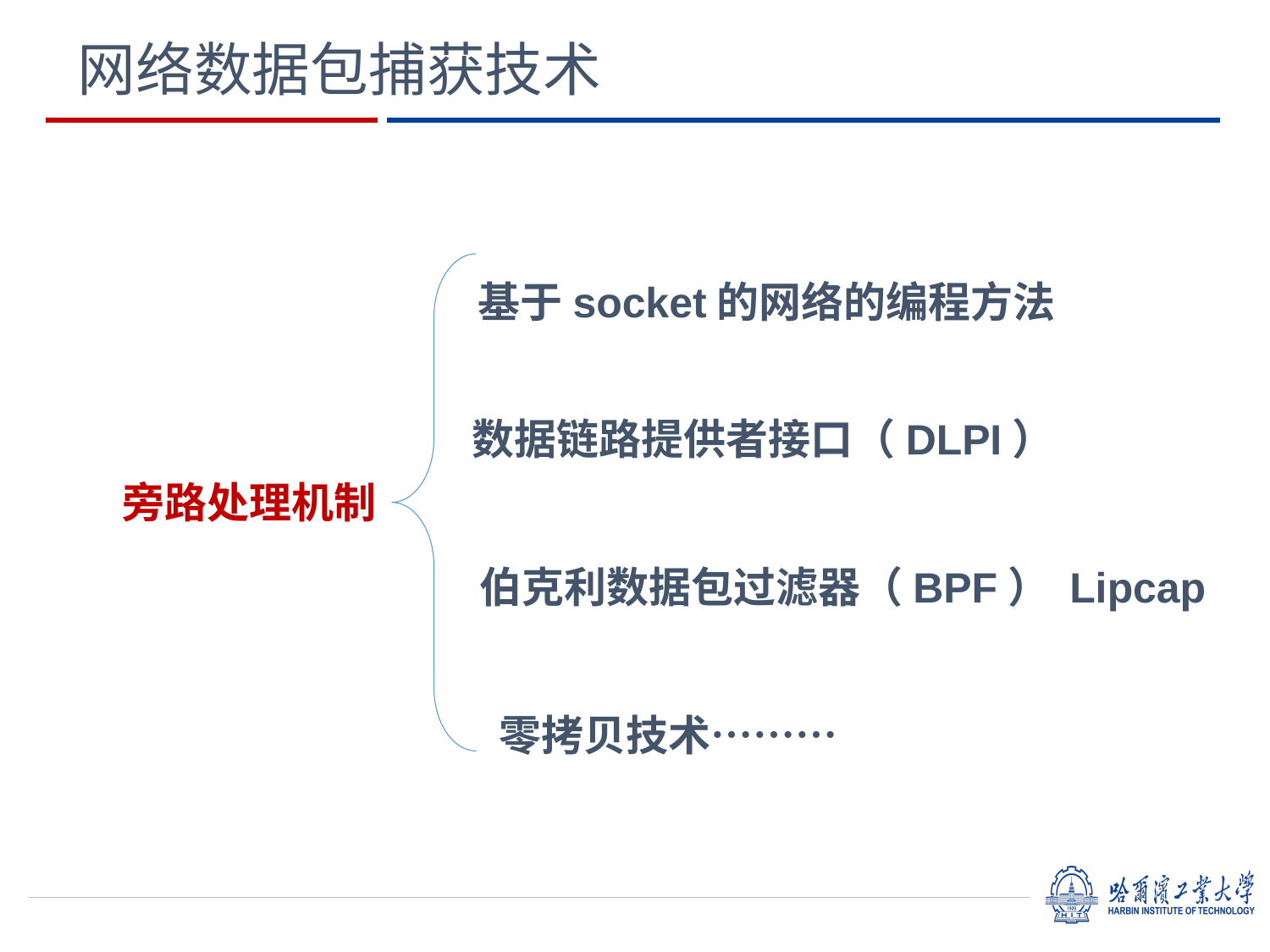

# 网络数据包捕获技术

基于socket的网络的编程方法
数据链路提供者接口（DLPI）
      旁路处理机制
伯克利数据包过滤器（BPF） Lipcap
零拷贝技术………